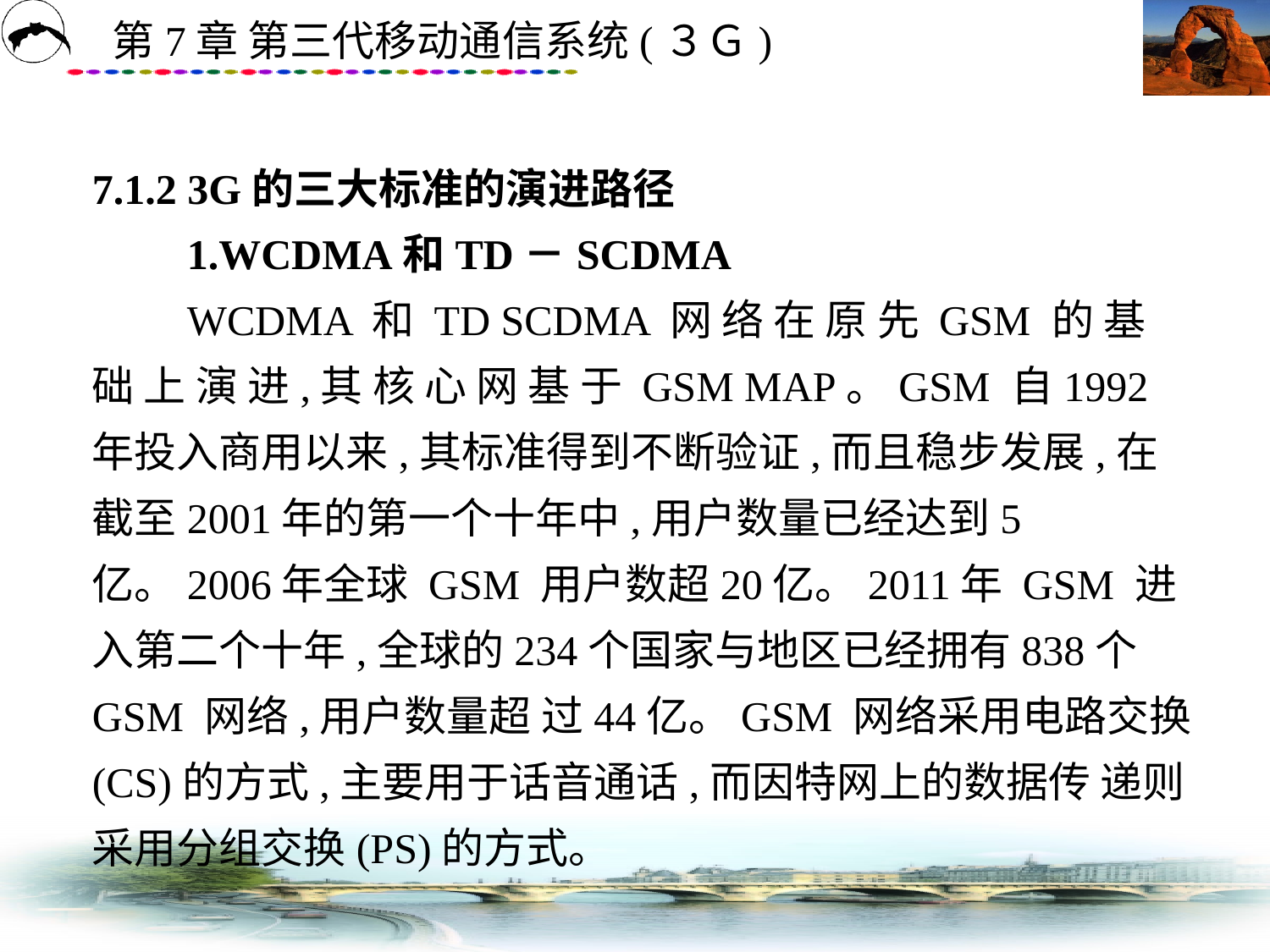

# 7.1.2 3G的三大标准的演进路径 　　1.WCDMA和TD－SCDMA 　　WCDMA 和 TD SCDMA 网 络 在 原 先 GSM 的 基 础 上 演 进,其 核 心 网 基 于 GSM MAP。GSM 自1992年投入商用以来,其标准得到不断验证,而且稳步发展,在截至2001年的第一个十年中,用户数量已经达到5亿。2006年全球 GSM 用户数超20亿。2011年 GSM 进入第二个十年,全球的234个国家与地区已经拥有838个 GSM 网络,用户数量超 过44亿。GSM 网络采用电路交换(CS)的方式,主要用于话音通话,而因特网上的数据传 递则采用分组交换(PS)的方式。